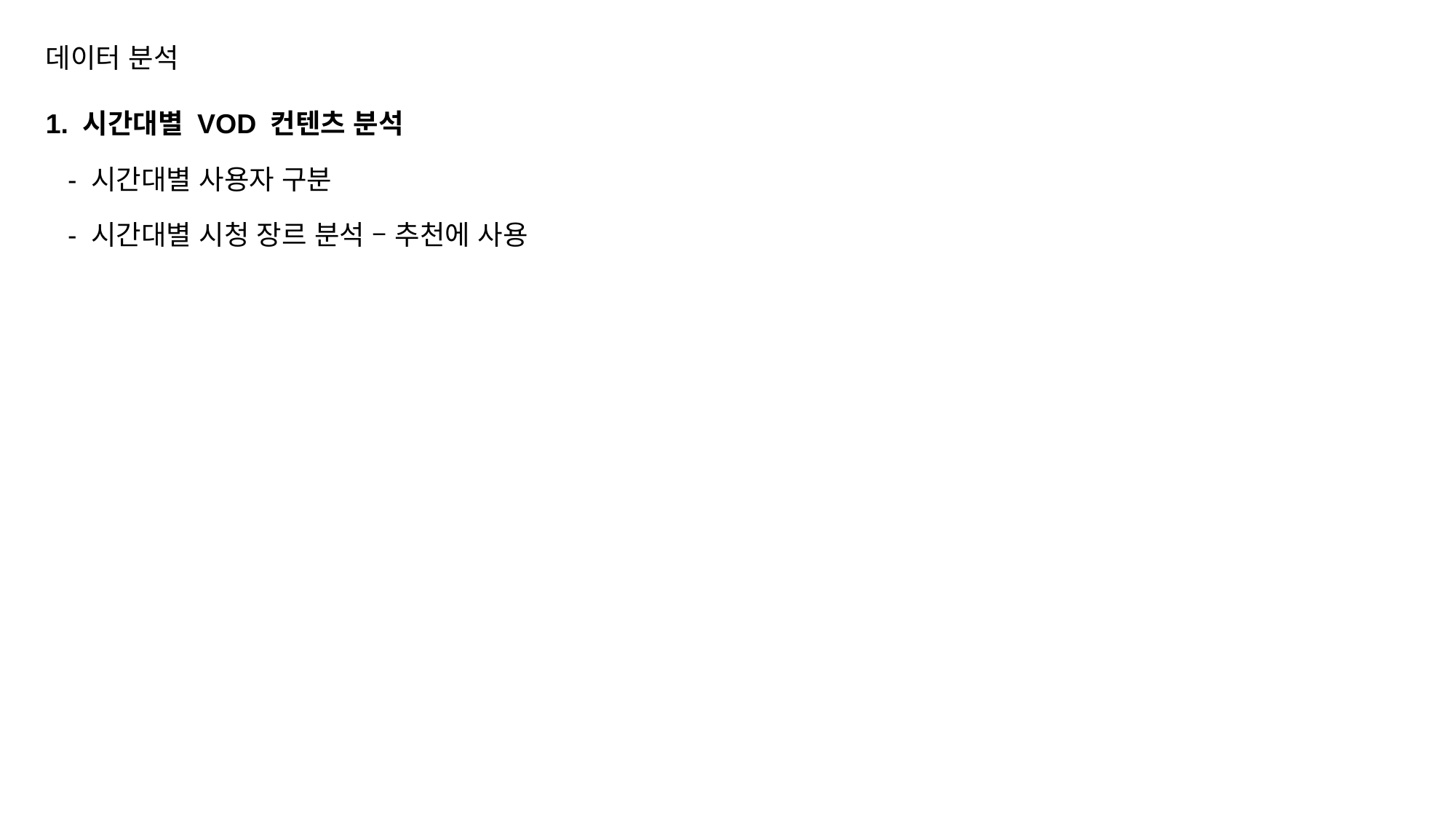

데이터 분석

1. 시간대별 VOD 컨텐츠 분석

- 시간대별 사용자 구분
- 시간대별 시청 장르 분석 – 추천에 사용